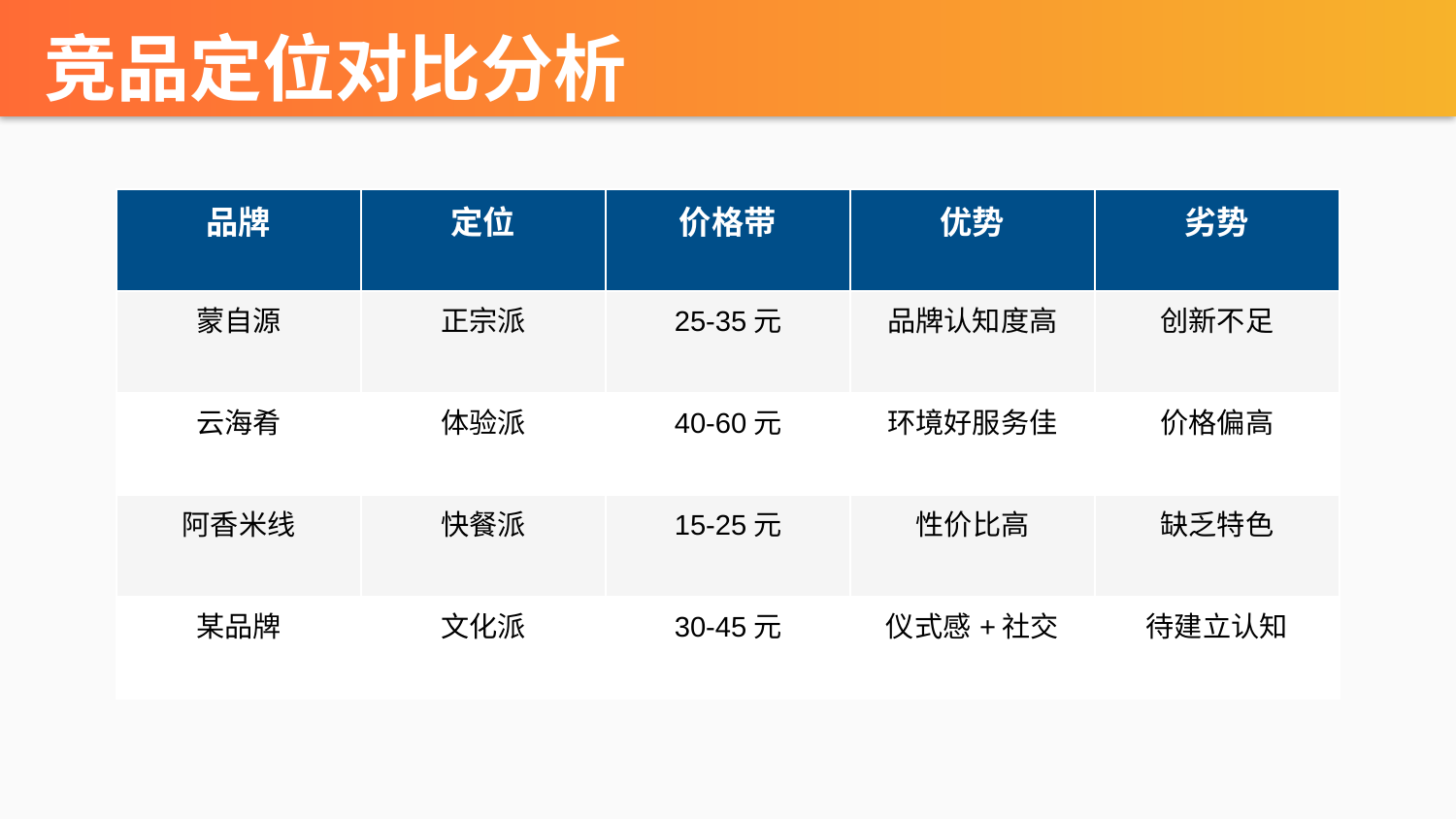

竞品定位对比分析
| 品牌 | 定位 | 价格带 | 优势 | 劣势 |
| --- | --- | --- | --- | --- |
| 蒙自源 | 正宗派 | 25-35元 | 品牌认知度高 | 创新不足 |
| 云海肴 | 体验派 | 40-60元 | 环境好服务佳 | 价格偏高 |
| 阿香米线 | 快餐派 | 15-25元 | 性价比高 | 缺乏特色 |
| 某品牌 | 文化派 | 30-45元 | 仪式感+社交 | 待建立认知 |